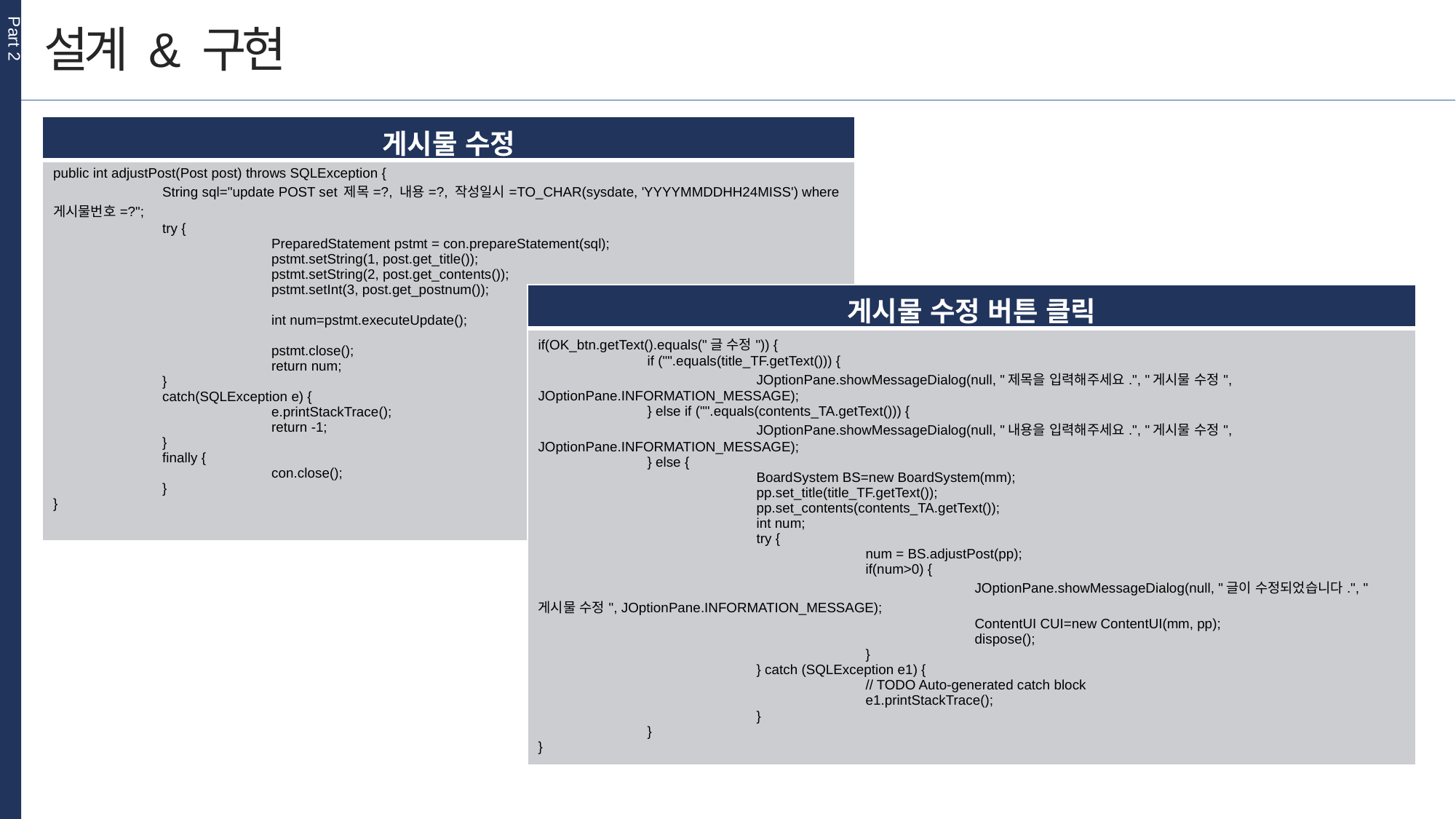

Part 2
설계 & 구현
| 게시물 수정 |
| --- |
| public int adjustPost(Post post) throws SQLException { String sql="update POST set 제목=?, 내용=?, 작성일시=TO\_CHAR(sysdate, 'YYYYMMDDHH24MISS') where 게시물번호=?"; try { PreparedStatement pstmt = con.prepareStatement(sql); pstmt.setString(1, post.get\_title()); pstmt.setString(2, post.get\_contents()); pstmt.setInt(3, post.get\_postnum()); int num=pstmt.executeUpdate(); pstmt.close(); return num; } catch(SQLException e) { e.printStackTrace(); return -1; } finally { con.close(); } } |
| 게시물 수정 버튼 클릭 |
| --- |
| if(OK\_btn.getText().equals("글 수정")) { if ("".equals(title\_TF.getText())) { JOptionPane.showMessageDialog(null, "제목을 입력해주세요.", "게시물 수정", JOptionPane.INFORMATION\_MESSAGE); } else if ("".equals(contents\_TA.getText())) { JOptionPane.showMessageDialog(null, "내용을 입력해주세요.", "게시물 수정", JOptionPane.INFORMATION\_MESSAGE); } else { BoardSystem BS=new BoardSystem(mm); pp.set\_title(title\_TF.getText()); pp.set\_contents(contents\_TA.getText()); int num; try { num = BS.adjustPost(pp); if(num>0) { JOptionPane.showMessageDialog(null, "글이 수정되었습니다.", "게시물 수정", JOptionPane.INFORMATION\_MESSAGE); ContentUI CUI=new ContentUI(mm, pp); dispose(); } } catch (SQLException e1) { // TODO Auto-generated catch block e1.printStackTrace(); } } } |